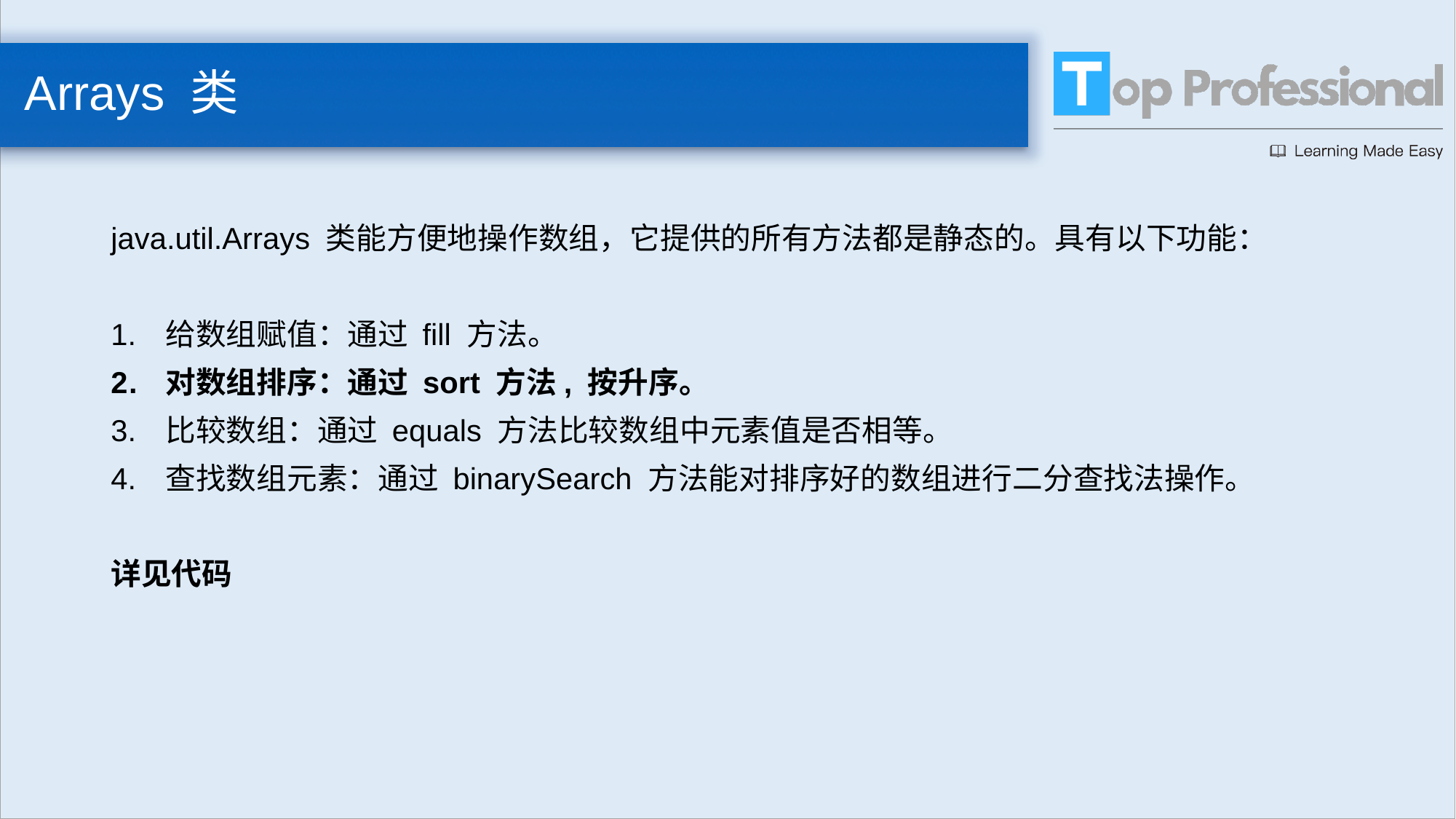

# Arrays 类
java.util.Arrays 类能方便地操作数组，它提供的所有方法都是静态的。具有以下功能：

给数组赋值：通过 fill 方法。
对数组排序：通过 sort 方法, 按升序。
比较数组：通过 equals 方法比较数组中元素值是否相等。
查找数组元素：通过 binarySearch 方法能对排序好的数组进行二分查找法操作。

详见代码